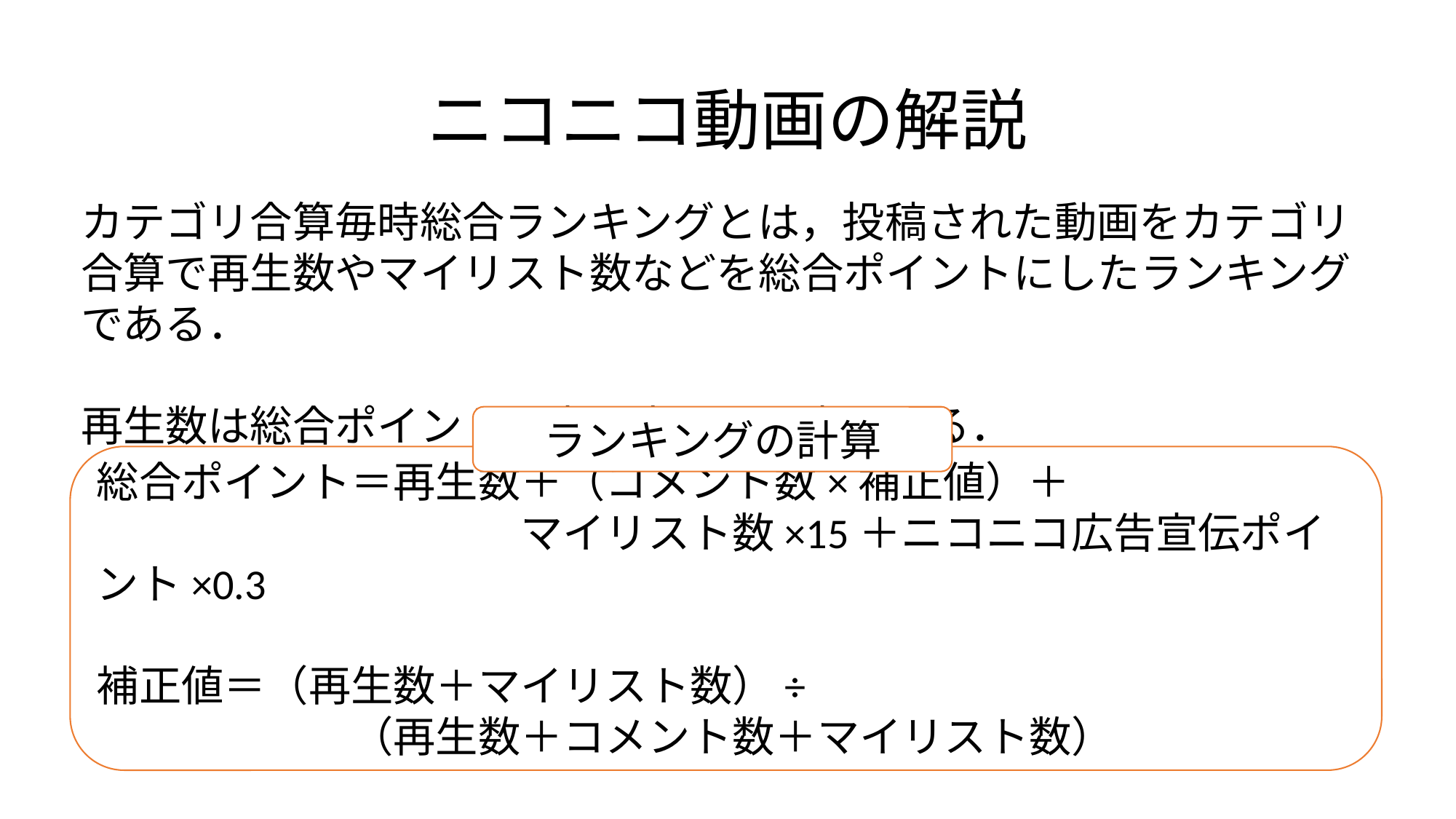

# ニコニコ動画の解説
カテゴリ合算毎時総合ランキングとは，投稿された動画をカテゴリ合算で再生数やマイリスト数などを総合ポイントにしたランキングである．

再生数は総合ポイントの中で大きな要素である．
ランキングの計算
総合ポイント＝再生数＋（コメント数×補正値）＋
　　　　　　　　　　マイリスト数×15＋ニコニコ広告宣伝ポイント×0.3

補正値＝（再生数＋マイリスト数）÷
　　　　　　（再生数＋コメント数＋マイリスト数）